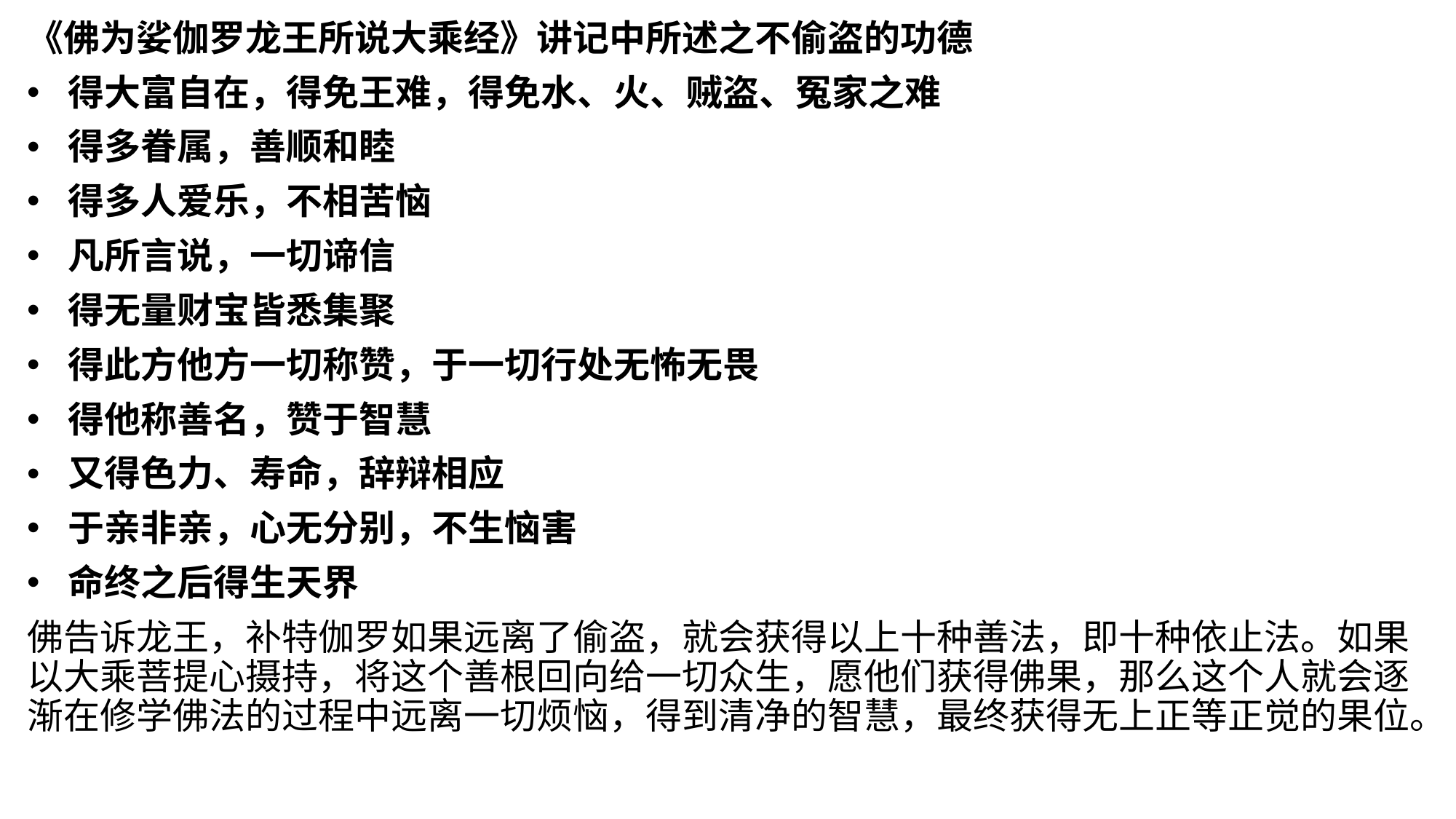

《佛为娑伽罗龙王所说大乘经》讲记中所述之不偷盗的功德
得大富自在，得免王难，得免水、火、贼盗、冤家之难
得多眷属，善顺和睦
得多人爱乐，不相苦恼
凡所言说，一切谛信
得无量财宝皆悉集聚
得此方他方一切称赞，于一切行处无怖无畏
得他称善名，赞于智慧
又得色力、寿命，辞辩相应
于亲非亲，心无分别，不生恼害
命终之后得生天界
佛告诉龙王，补特伽罗如果远离了偷盗，就会获得以上十种善法，即十种依止法。如果以大乘菩提心摄持，将这个善根回向给一切众生，愿他们获得佛果，那么这个人就会逐渐在修学佛法的过程中远离一切烦恼，得到清净的智慧，最终获得无上正等正觉的果位。